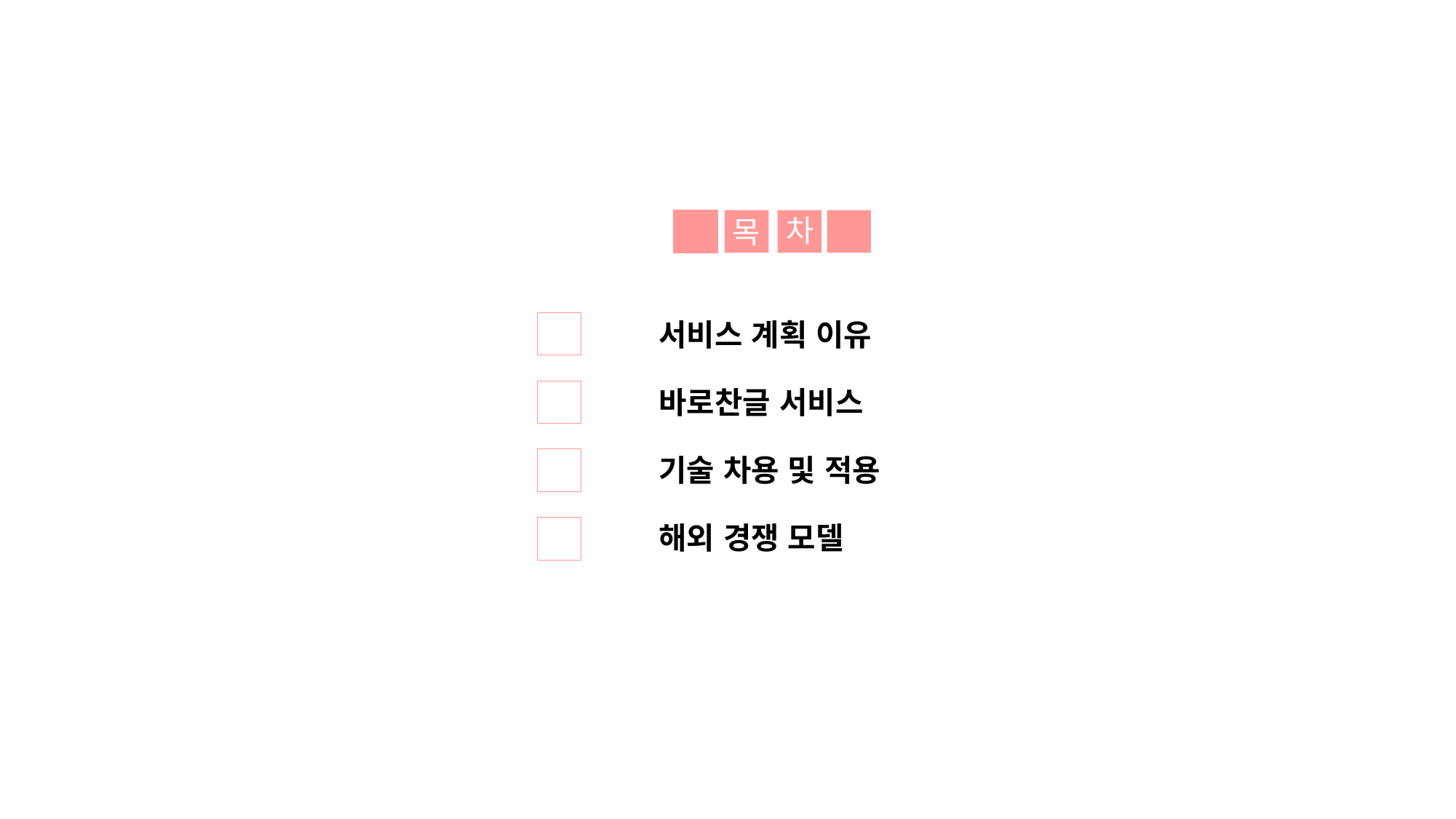

차
목

서비스 계획 이유

바로찬글 서비스

기술 차용 및 적용

해외 경쟁 모델